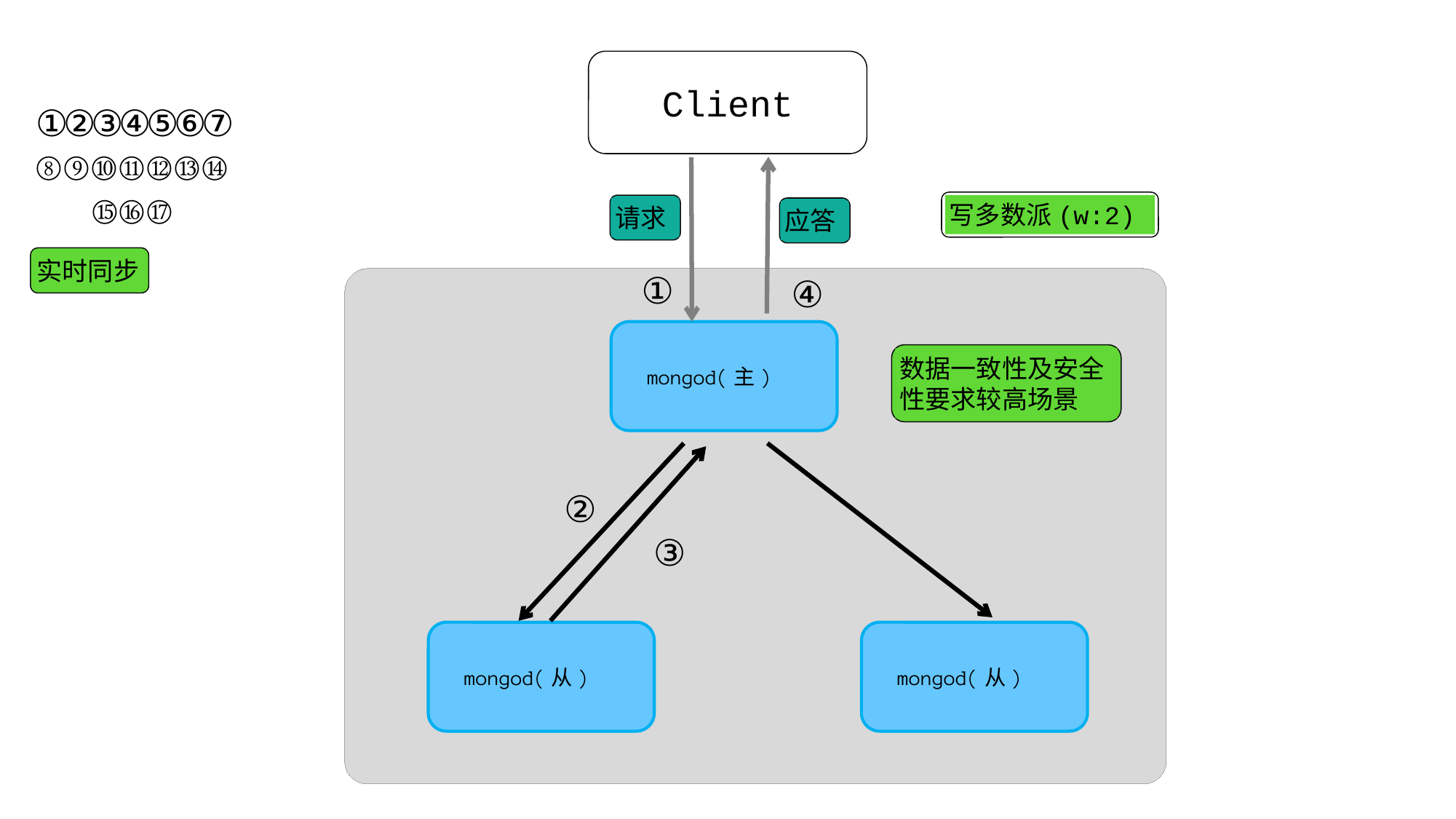

Client
①②③④⑤⑥⑦⑧⑨⑩⑪⑫⑬⑭⑮⑯⑰

写多数派(w:2)

请求

应答

实时同步
①
④

mongod(主)

数据一致性及安全
性要求较高场景
②
③

mongod(从)

mongod(从)